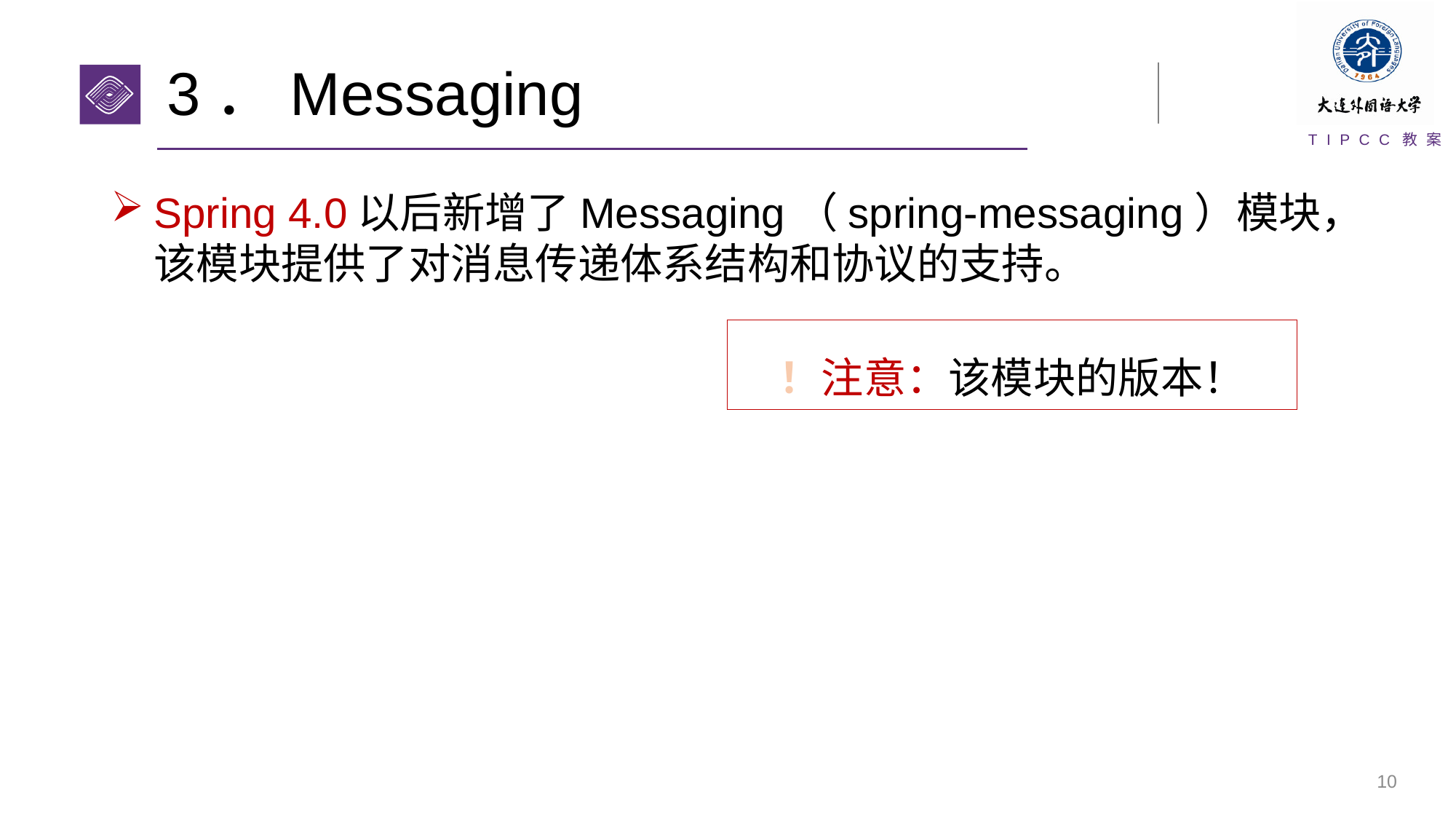

# 3．Messaging
Spring 4.0以后新增了Messaging（spring-messaging）模块，该模块提供了对消息传递体系结构和协议的支持。
！注意：该模块的版本！
10